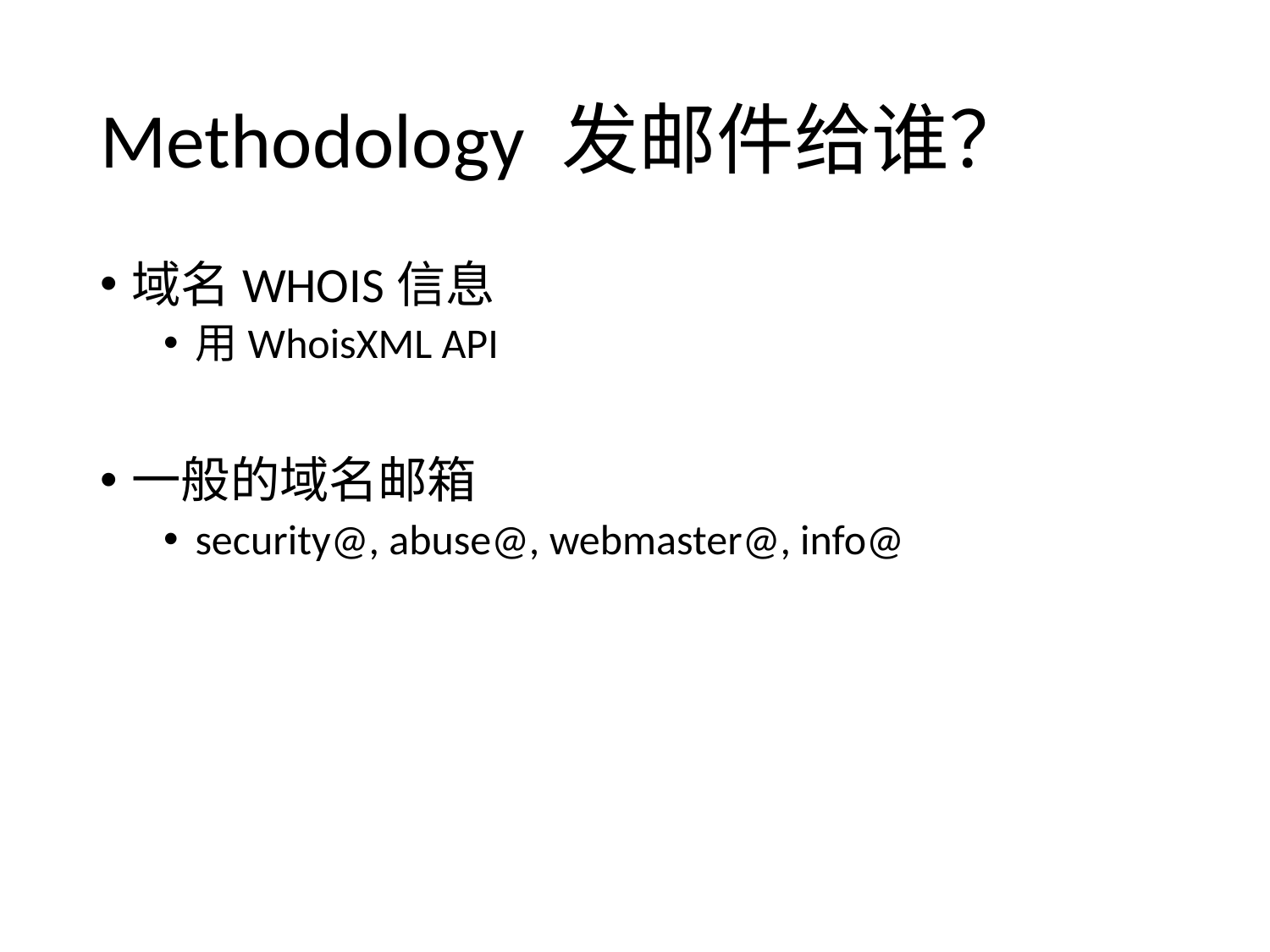

# Methodology 发邮件给谁？
域名WHOIS信息
用WhoisXML API

一般的域名邮箱
security@, abuse@, webmaster@, info@